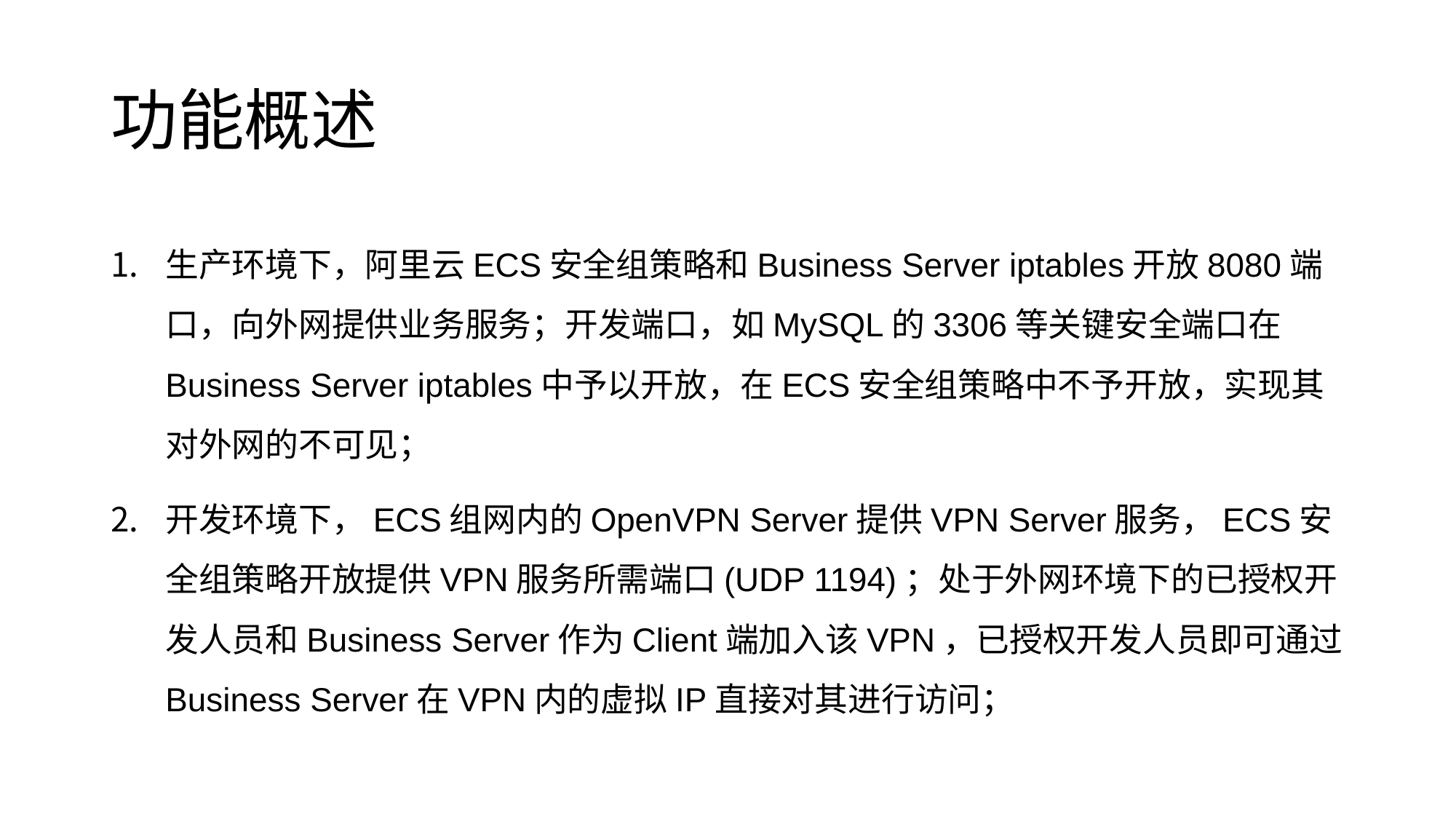

# 功能概述
生产环境下，阿里云ECS安全组策略和Business Server iptables开放8080端口，向外网提供业务服务；开发端口，如MySQL的3306等关键安全端口在Business Server iptables中予以开放，在ECS安全组策略中不予开放，实现其对外网的不可见；
开发环境下，ECS组网内的OpenVPN Server提供VPN Server服务，ECS安全组策略开放提供VPN服务所需端口(UDP 1194)；处于外网环境下的已授权开发人员和Business Server作为Client端加入该VPN，已授权开发人员即可通过Business Server在VPN内的虚拟IP直接对其进行访问；